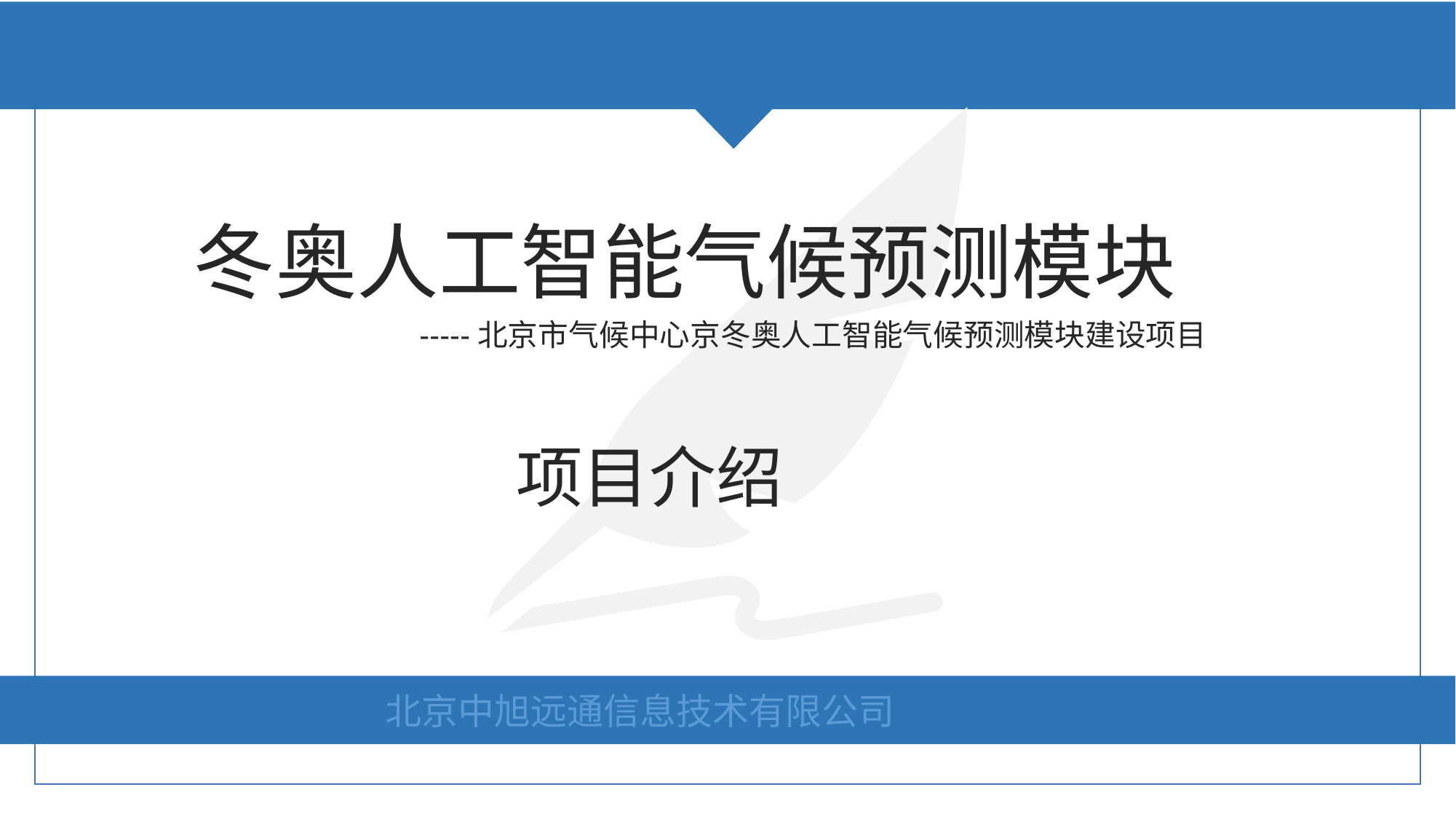

冬奥人工智能气候预测模块
-----北京市气候中心京冬奥人工智能气候预测模块建设项目
项目介绍
北京中旭远通信息技术有限公司